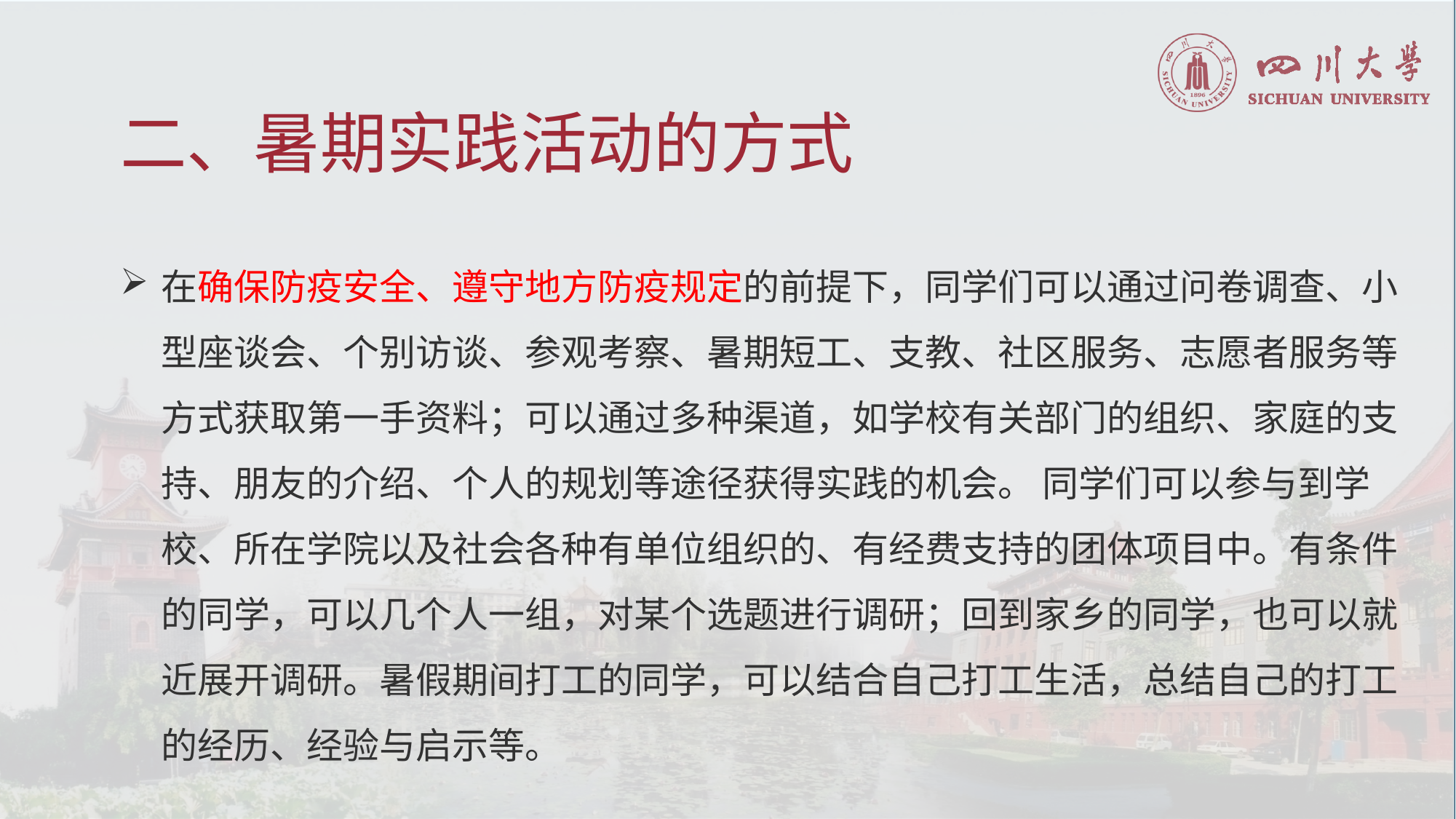

# 二、暑期实践活动的方式
在确保防疫安全、遵守地方防疫规定的前提下，同学们可以通过问卷调查、小型座谈会、个别访谈、参观考察、暑期短工、支教、社区服务、志愿者服务等方式获取第一手资料；可以通过多种渠道，如学校有关部门的组织、家庭的支持、朋友的介绍、个人的规划等途径获得实践的机会。 同学们可以参与到学校、所在学院以及社会各种有单位组织的、有经费支持的团体项目中。有条件的同学，可以几个人一组，对某个选题进行调研；回到家乡的同学，也可以就近展开调研。暑假期间打工的同学，可以结合自己打工生活，总结自己的打工的经历、经验与启示等。